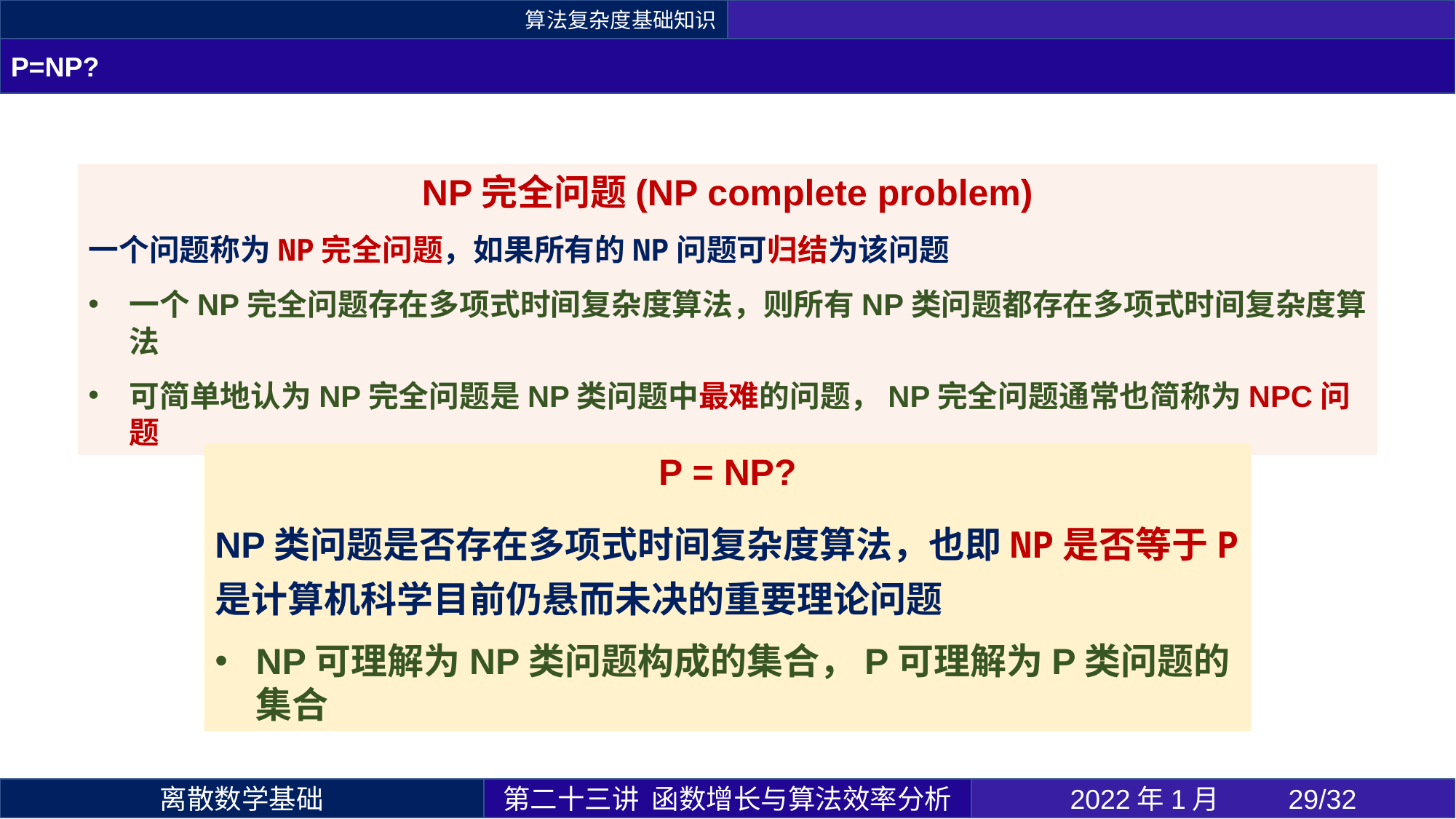

算法复杂度基础知识
P=NP?
NP完全问题(NP complete problem)
一个问题称为NP完全问题，如果所有的NP问题可归结为该问题
一个NP完全问题存在多项式时间复杂度算法，则所有NP类问题都存在多项式时间复杂度算法
可简单地认为NP完全问题是NP类问题中最难的问题，NP完全问题通常也简称为NPC问题
P = NP?
NP类问题是否存在多项式时间复杂度算法，也即NP是否等于P是计算机科学目前仍悬而未决的重要理论问题
NP可理解为NP类问题构成的集合，P可理解为P类问题的集合
第二十三讲  函数增长与算法效率分析
2022年1月 	29/32
离散数学基础